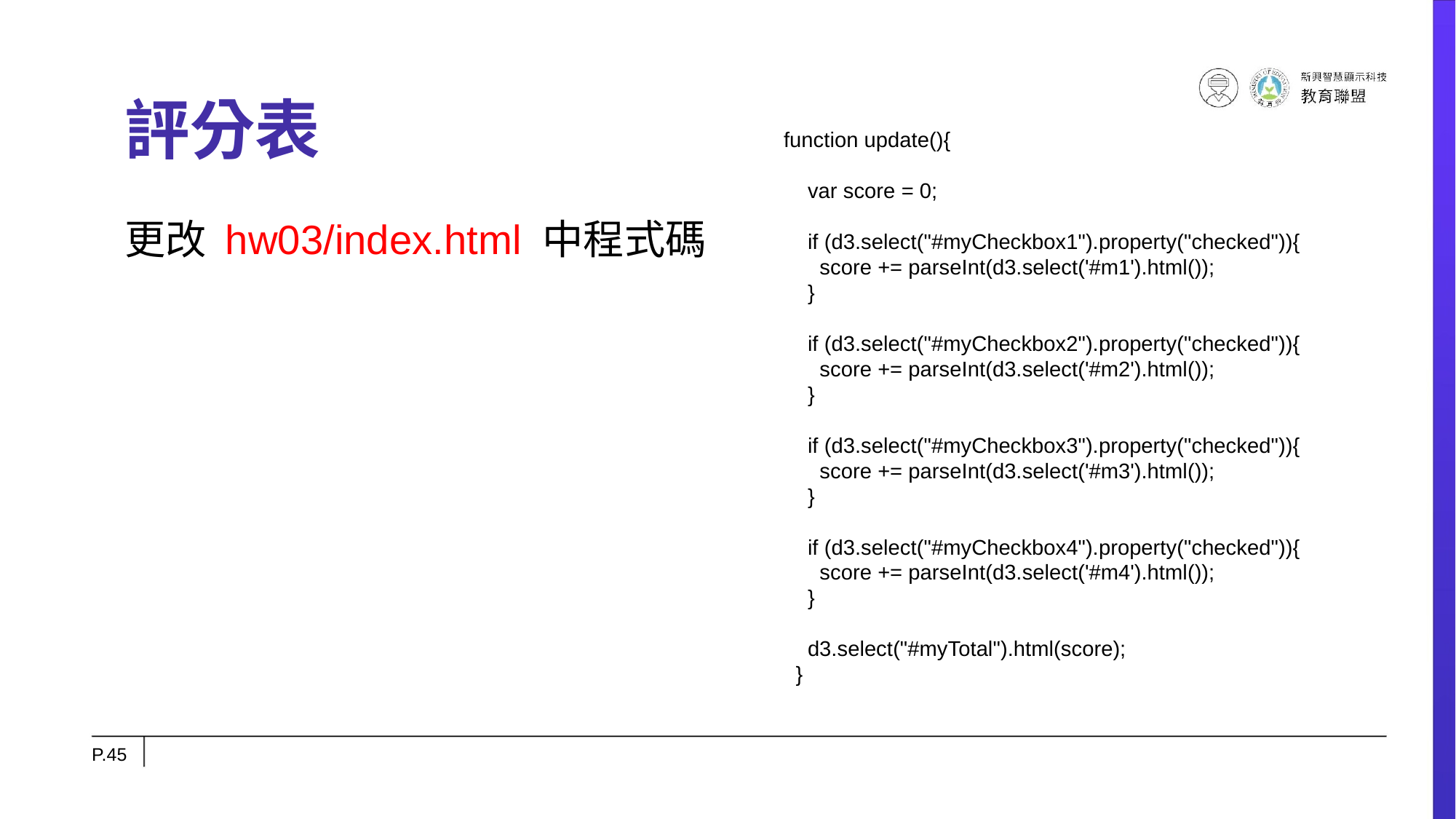

# 評分表
function update(){

    var score = 0;

    if (d3.select("#myCheckbox1").property("checked")){
      score += parseInt(d3.select('#m1').html());
    }

    if (d3.select("#myCheckbox2").property("checked")){
      score += parseInt(d3.select('#m2').html());
    }

    if (d3.select("#myCheckbox3").property("checked")){
      score += parseInt(d3.select('#m3').html());
    }

    if (d3.select("#myCheckbox4").property("checked")){
      score += parseInt(d3.select('#m4').html());
    }

    d3.select("#myTotal").html(score);
  }
更改 hw03/index.html 中程式碼
P.45